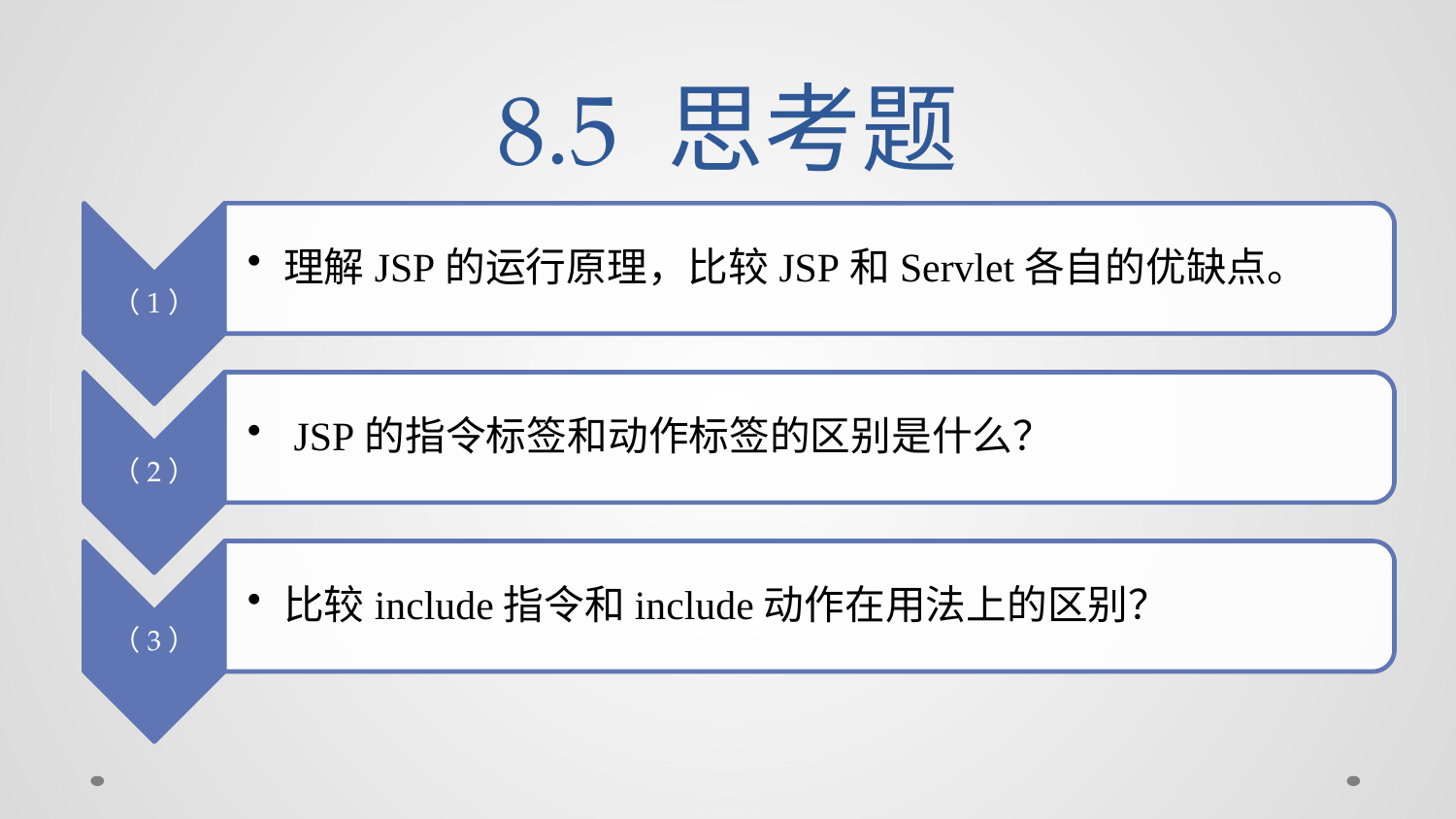

# 8.5 思考题
（1）
理解JSP的运行原理，比较JSP和Servlet各自的优缺点。
（2）
 JSP的指令标签和动作标签的区别是什么？
（3）
比较include指令和include动作在用法上的区别？